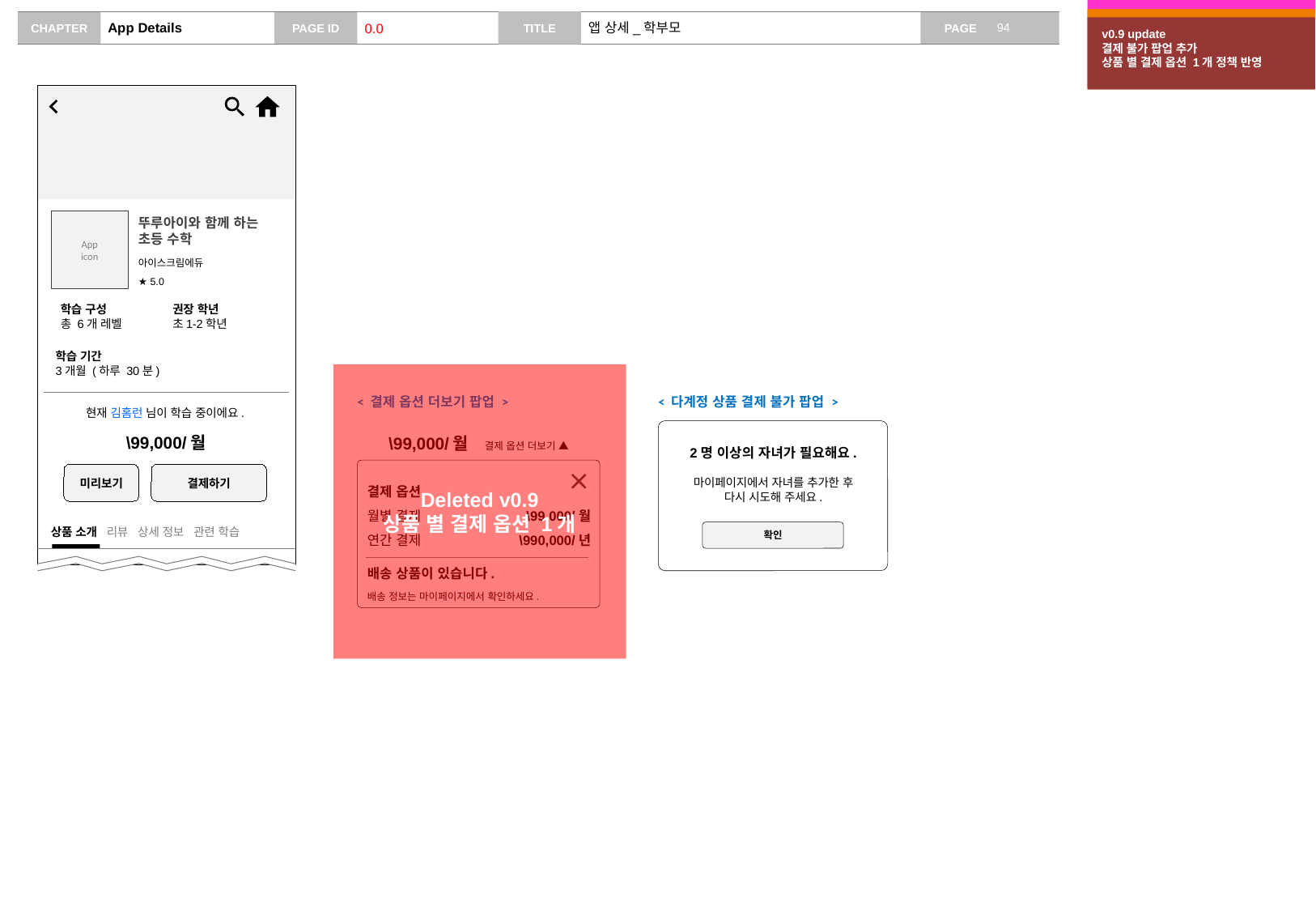

v0.7 update
화면 수정
계정 별 페이지 구분
v0.8 update
배송 상품 정보 문구 수정

# App Details
0.0
앱 상세_학부모
v0.9 update
결제 불가 팝업 추가
상품 별 결제 옵션 1개 정책 반영

App
icon
뚜루아이와 함께 하는
초등 수학
아이스크림에듀
★ 5.0
학습 구성
총 6개 레벨
권장 학년
초1-2학년
학습 기간
3개월 (하루 30분)
Deleted v0.9
상품 별 결제 옵션 1개
< 결제 옵션 더보기 팝업 >
< 다계정 상품 결제 불가 팝업 >
현재 김홈런 님이 학습 중이에요.
\99,000/월
미리보기
결제하기

2명 이상의 자녀가 필요해요.
마이페이지에서 자녀를 추가한 후
다시 시도해 주세요.
확인
\99,000/월     결제 옵션 더보기 ▲

결제 옵션
월별 결제
연간 결제
\99,000/월
\990,000/년
배송 상품이 있습니다.
배송 정보는 마이페이지에서 확인하세요.
상품 소개   리뷰   상세 정보   관련 학습